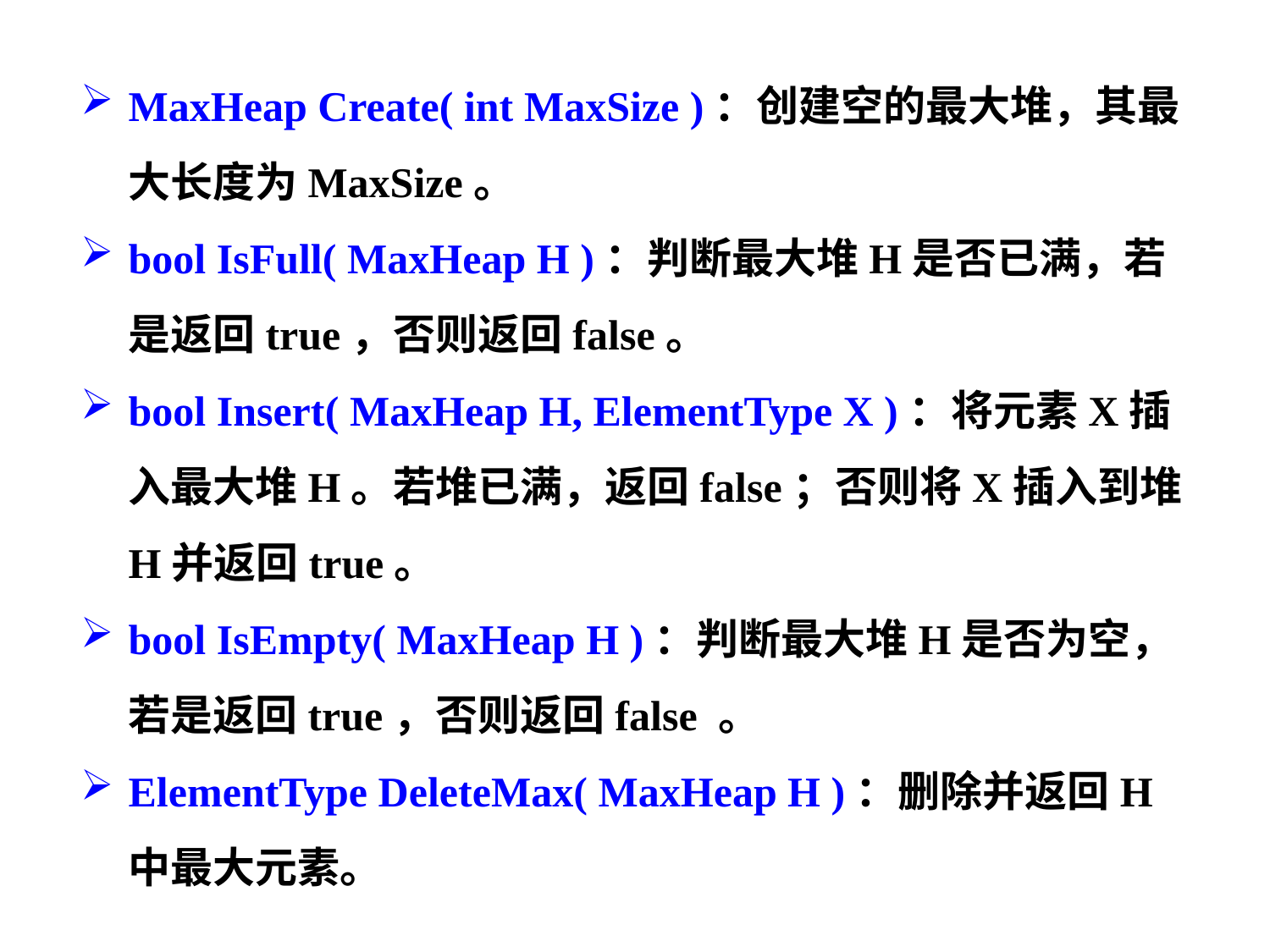

MaxHeap Create( int MaxSize )：创建空的最大堆，其最大长度为MaxSize。
bool IsFull( MaxHeap H )：判断最大堆H是否已满，若是返回true，否则返回false。
bool Insert( MaxHeap H, ElementType X )：将元素X插入最大堆H。若堆已满，返回false；否则将X插入到堆H并返回true。
bool IsEmpty( MaxHeap H )：判断最大堆H是否为空，若是返回true，否则返回false 。
ElementType DeleteMax( MaxHeap H )：删除并返回H中最大元素。